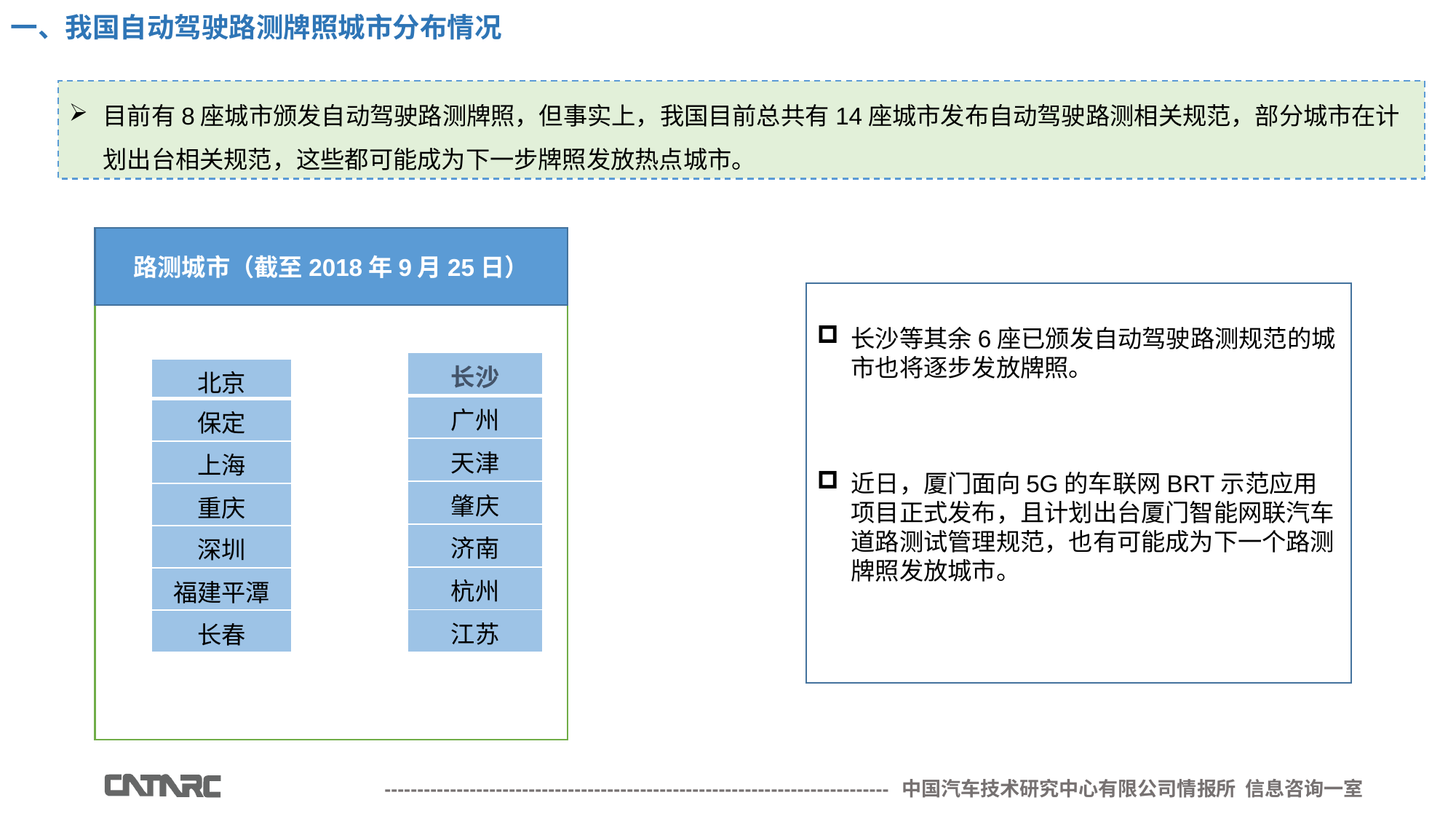

一、我国自动驾驶路测牌照城市分布情况
目前有8座城市颁发自动驾驶路测牌照，但事实上，我国目前总共有14座城市发布自动驾驶路测相关规范，部分城市在计划出台相关规范，这些都可能成为下一步牌照发放热点城市。
路测城市（截至2018年9月25日）
长沙等其余6座已颁发自动驾驶路测规范的城市也将逐步发放牌照。

近日，厦门面向5G的车联网BRT示范应用项目正式发布，且计划出台厦门智能网联汽车道路测试管理规范，也有可能成为下一个路测牌照发放城市。

| 长沙 |
| --- |
| 广州 |
| 天津 |
| 肇庆 |
| 济南 |
| 杭州 |
| 江苏 |
| 北京 |
| --- |
| 保定 |
| 上海 |
| 重庆 |
| 深圳 |
| 福建平潭 |
| 长春 |